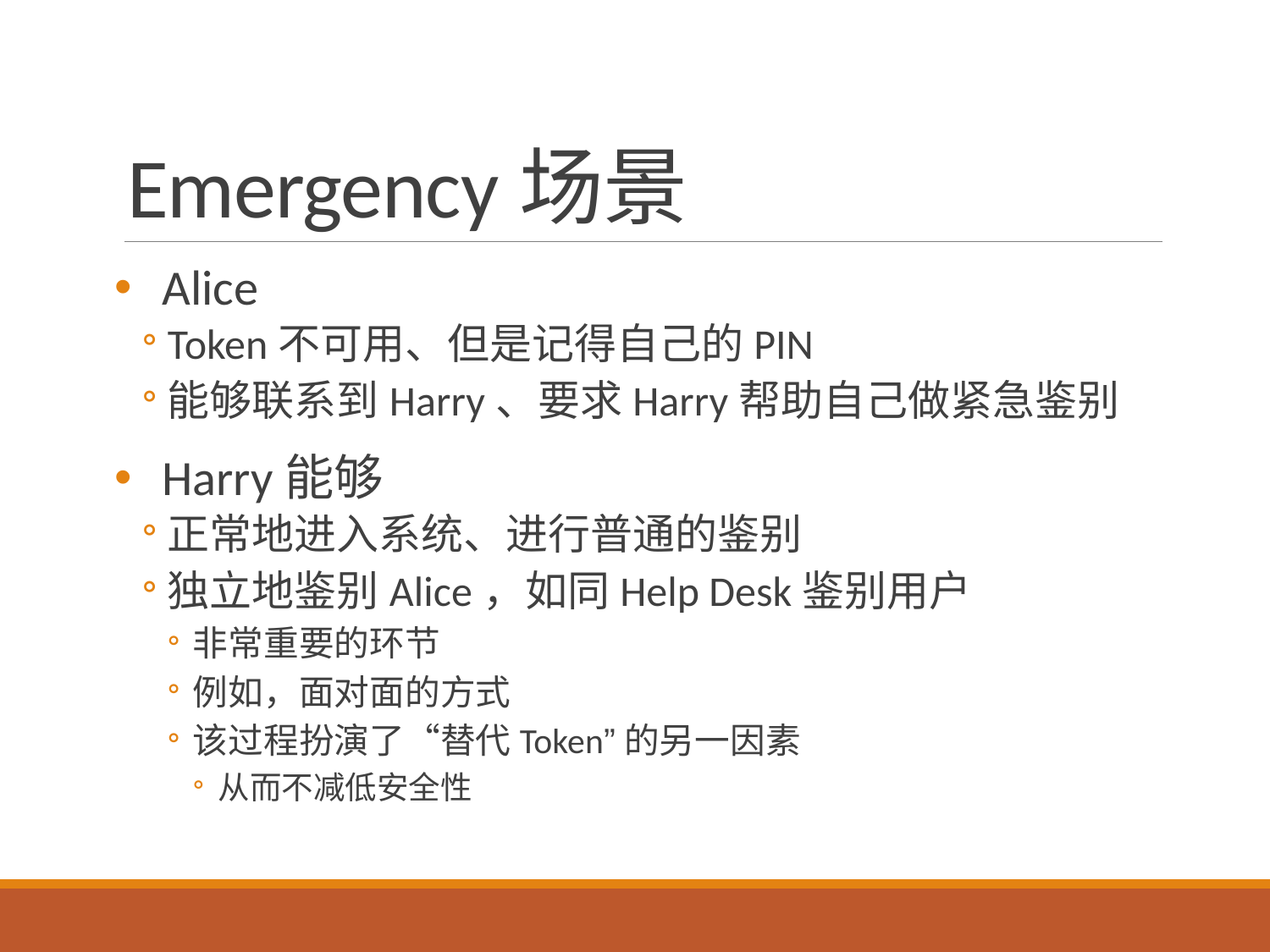

# Emergency场景
Alice
Token不可用、但是记得自己的PIN
能够联系到Harry、要求Harry帮助自己做紧急鉴别
Harry能够
正常地进入系统、进行普通的鉴别
独立地鉴别Alice，如同Help Desk鉴别用户
非常重要的环节
例如，面对面的方式
该过程扮演了“替代Token”的另一因素
从而不减低安全性